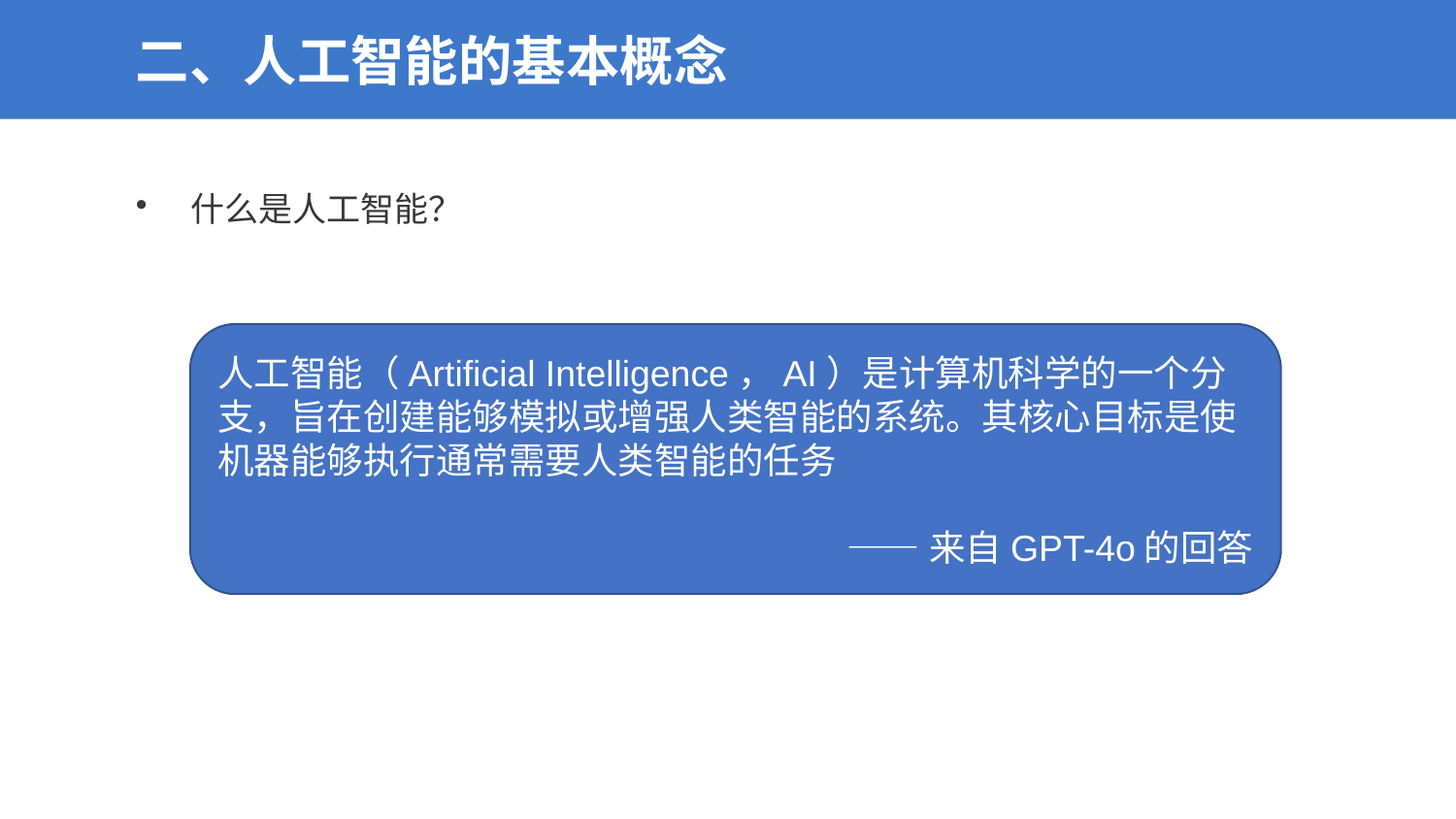

二、人工智能的基本概念
什么是人工智能？

人工智能（Artificial Intelligence，AI）是计算机科学的一个分支，旨在创建能够模拟或增强人类智能的系统。其核心目标是使机器能够执行通常需要人类智能的任务

——来自GPT-4o的回答